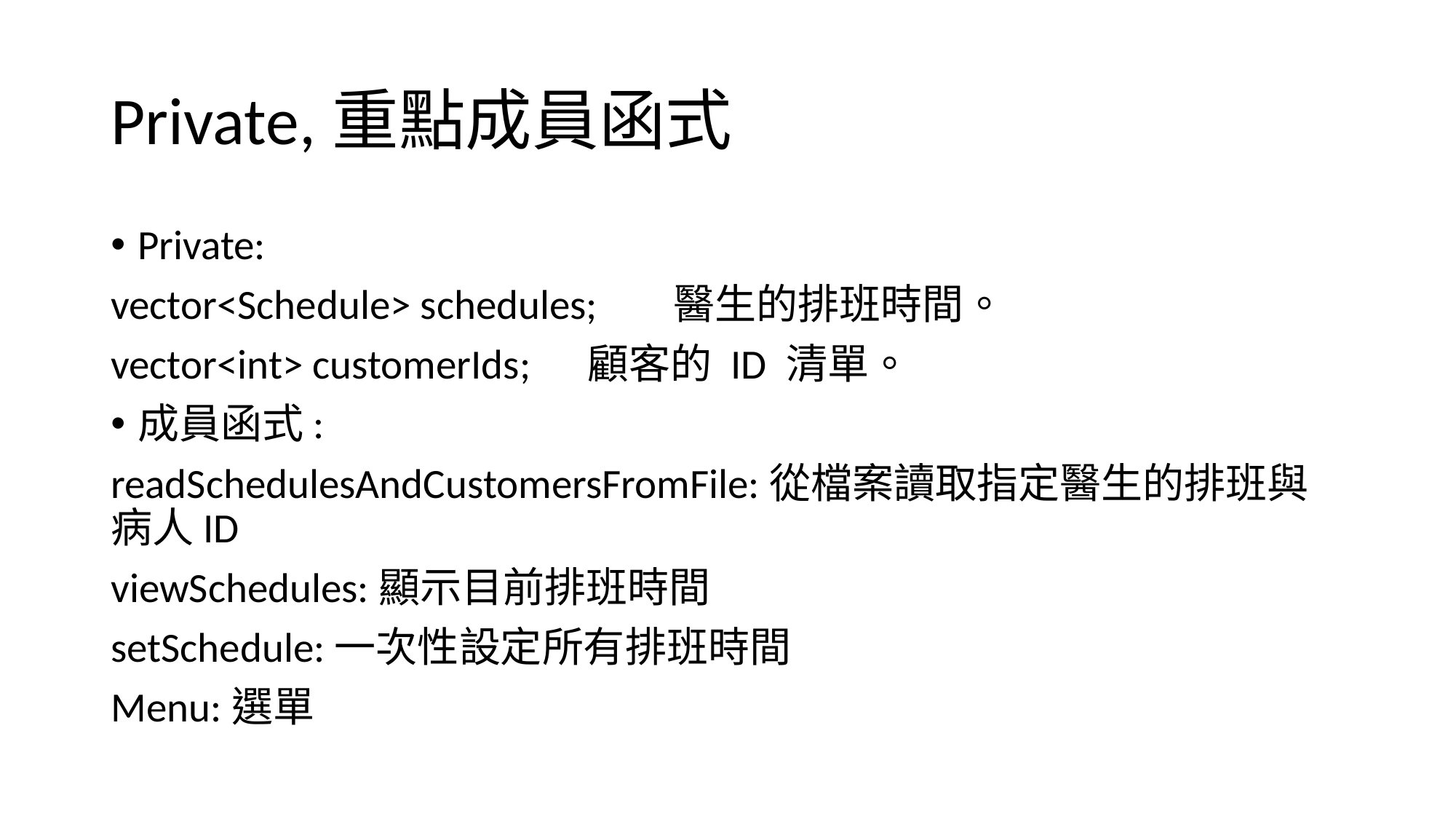

# Private,重點成員函式
Private:
vector<Schedule> schedules;       醫生的排班時間。
vector<int> customerIds;     顧客的 ID 清單。
成員函式:
readSchedulesAndCustomersFromFile:從檔案讀取指定醫生的排班與病人ID
viewSchedules:顯示目前排班時間
setSchedule:一次性設定所有排班時間
Menu:選單